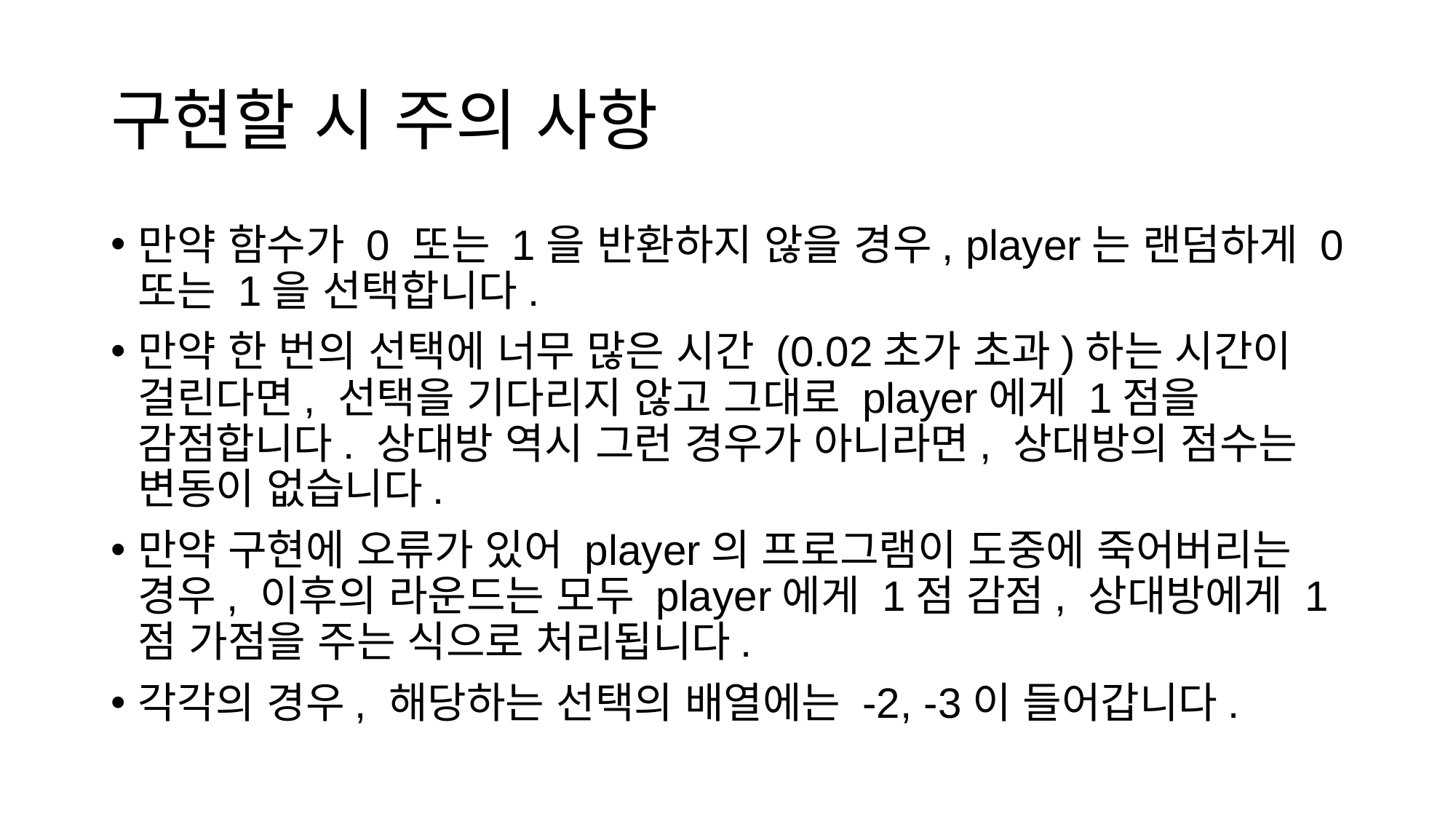

# 구현할 시 주의 사항
만약 함수가 0 또는 1을 반환하지 않을 경우, player는 랜덤하게 0 또는 1을 선택합니다.
만약 한 번의 선택에 너무 많은 시간 (0.02초가 초과)하는 시간이 걸린다면, 선택을 기다리지 않고 그대로 player에게 1점을 감점합니다. 상대방 역시 그런 경우가 아니라면, 상대방의 점수는 변동이 없습니다.
만약 구현에 오류가 있어 player의 프로그램이 도중에 죽어버리는 경우, 이후의 라운드는 모두 player에게 1점 감점, 상대방에게 1점 가점을 주는 식으로 처리됩니다.
각각의 경우, 해당하는 선택의 배열에는 -2, -3이 들어갑니다.